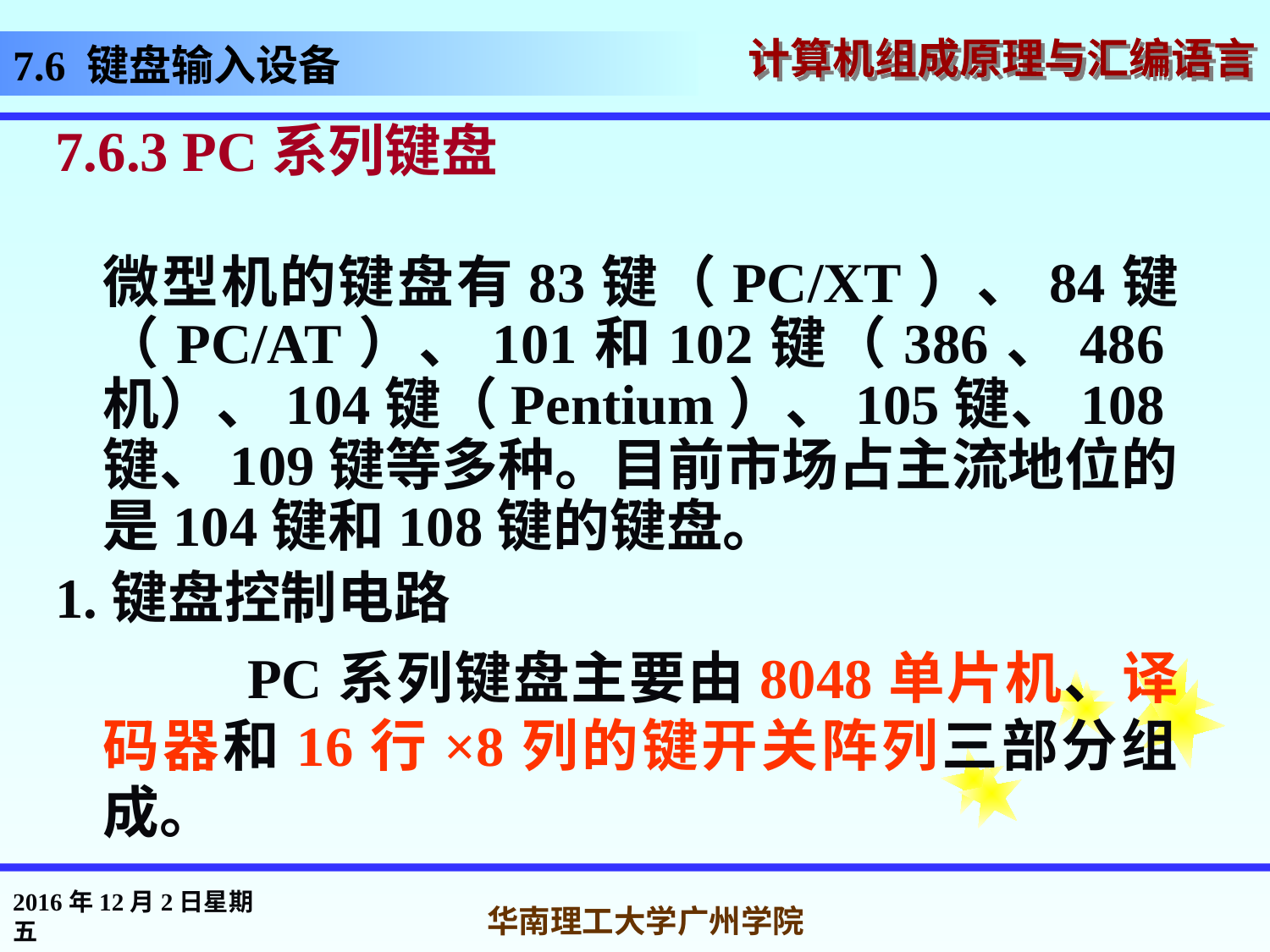

# 7.6 键盘输入设备
7.6.3 PC系列键盘
            微型机的键盘有83键（PC/XT）、84键（PC/AT）、101和102键（386、486机）、104键（Pentium）、105键、108键、109键等多种。目前市场占主流地位的是104键和108键的键盘。
1.键盘控制电路
            PC系列键盘主要由8048单片机、译码器和16行×8列的键开关阵列三部分组成。
2016年12月2日星期五
华南理工大学广州学院